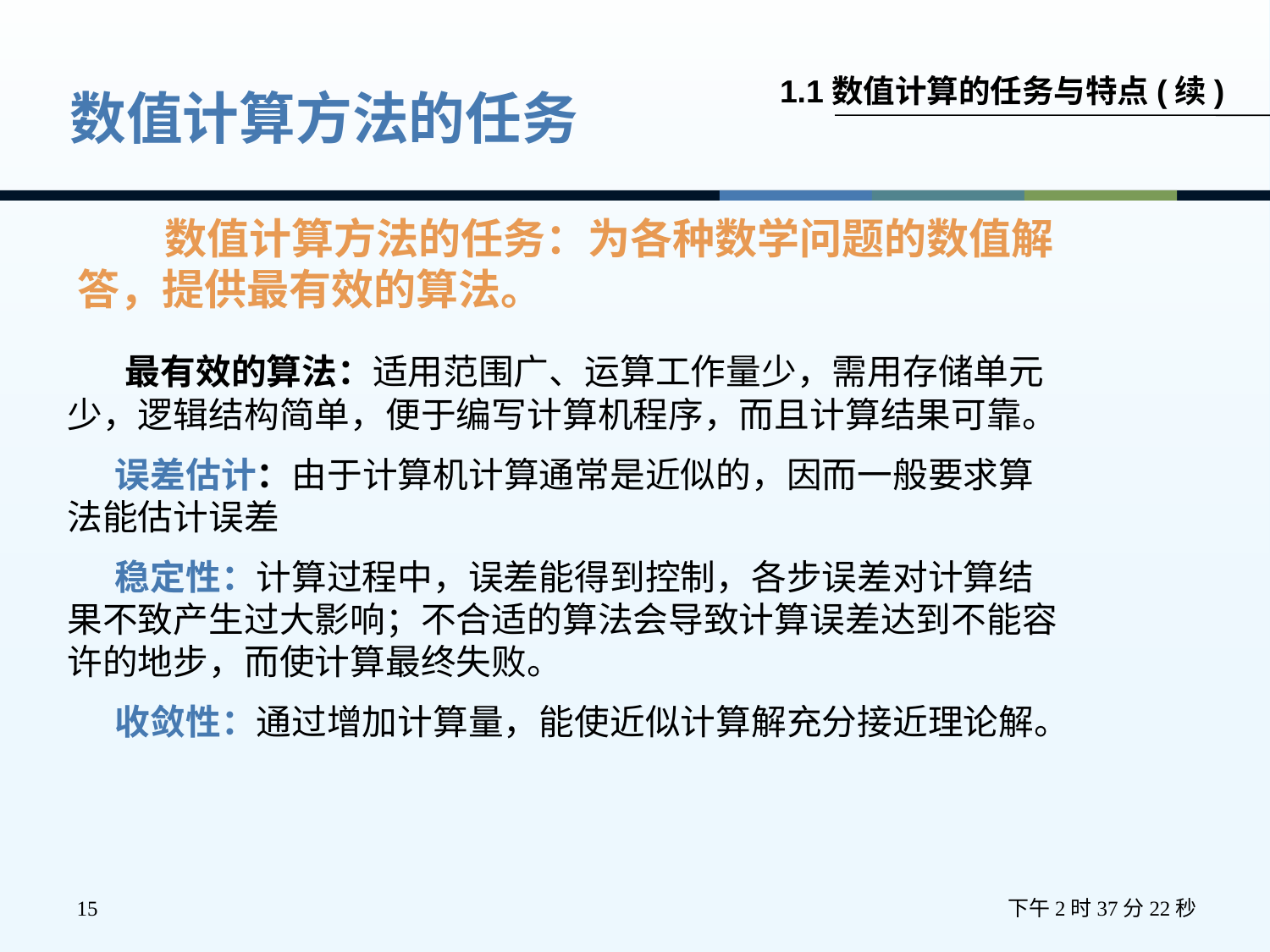

1.1数值计算的任务与特点(续)
数值计算方法的任务

数值计算方法的任务：为各种数学问题的数值解答，提供最有效的算法。

     最有效的算法：适用范围广、运算工作量少，需用存储单元少，逻辑结构简单，便于编写计算机程序，而且计算结果可靠。
     误差估计：由于计算机计算通常是近似的，因而一般要求算法能估计误差
     稳定性：计算过程中，误差能得到控制，各步误差对计算结果不致产生过大影响；不合适的算法会导致计算误差达到不能容许的地步，而使计算最终失败。
     收敛性：通过增加计算量，能使近似计算解充分接近理论解。
15
下午2时37分22秒